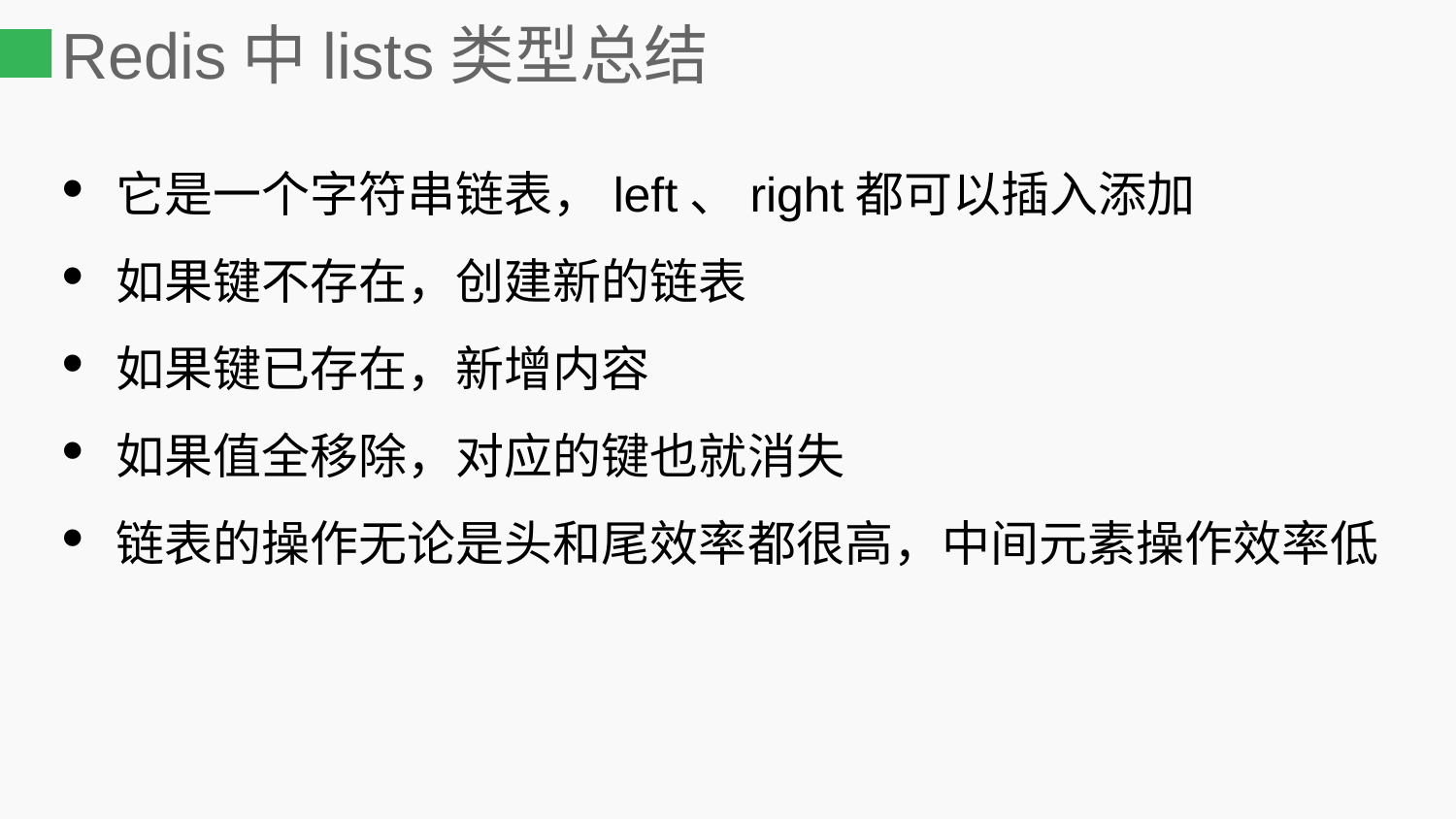

# Redis中lists类型总结
它是一个字符串链表，left、right都可以插入添加
如果键不存在，创建新的链表
如果键已存在，新增内容
如果值全移除，对应的键也就消失
链表的操作无论是头和尾效率都很高，中间元素操作效率低